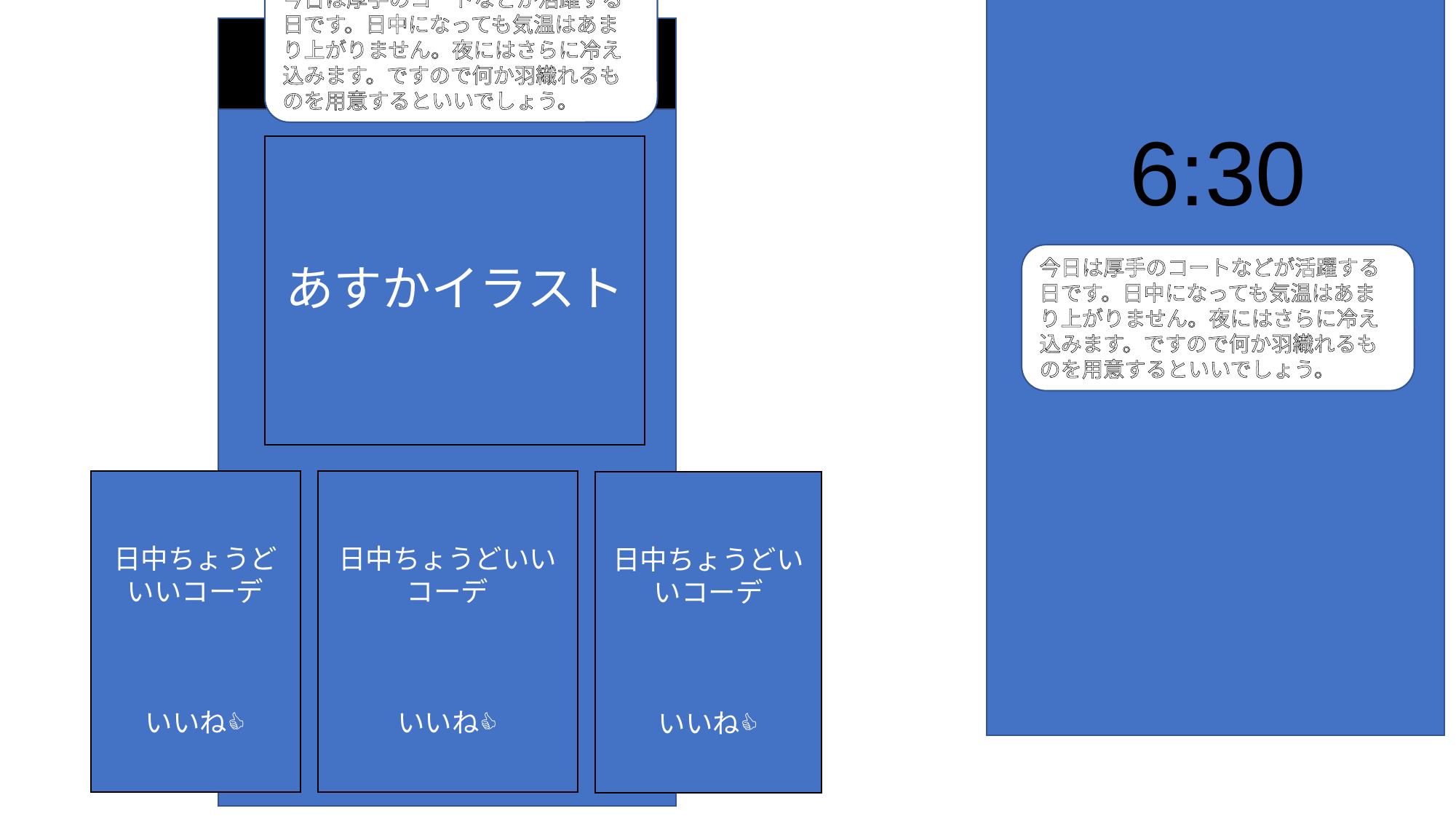

今日は厚手のコートなどが活躍する日です。日中になっても気温はあまり上がりません。夜にはさらに冷え込みます。ですので何か羽織れるものを用意するといいでしょう。

天気マン
6:30

あすかイラスト
今日は厚手のコートなどが活躍する日です。日中になっても気温はあまり上がりません。夜にはさらに冷え込みます。ですので何か羽織れるものを用意するといいでしょう。

日中ちょうどいいコーデ

いいね👍

日中ちょうどいいコーデ

いいね👍

日中ちょうどいいコーデ

いいね👍